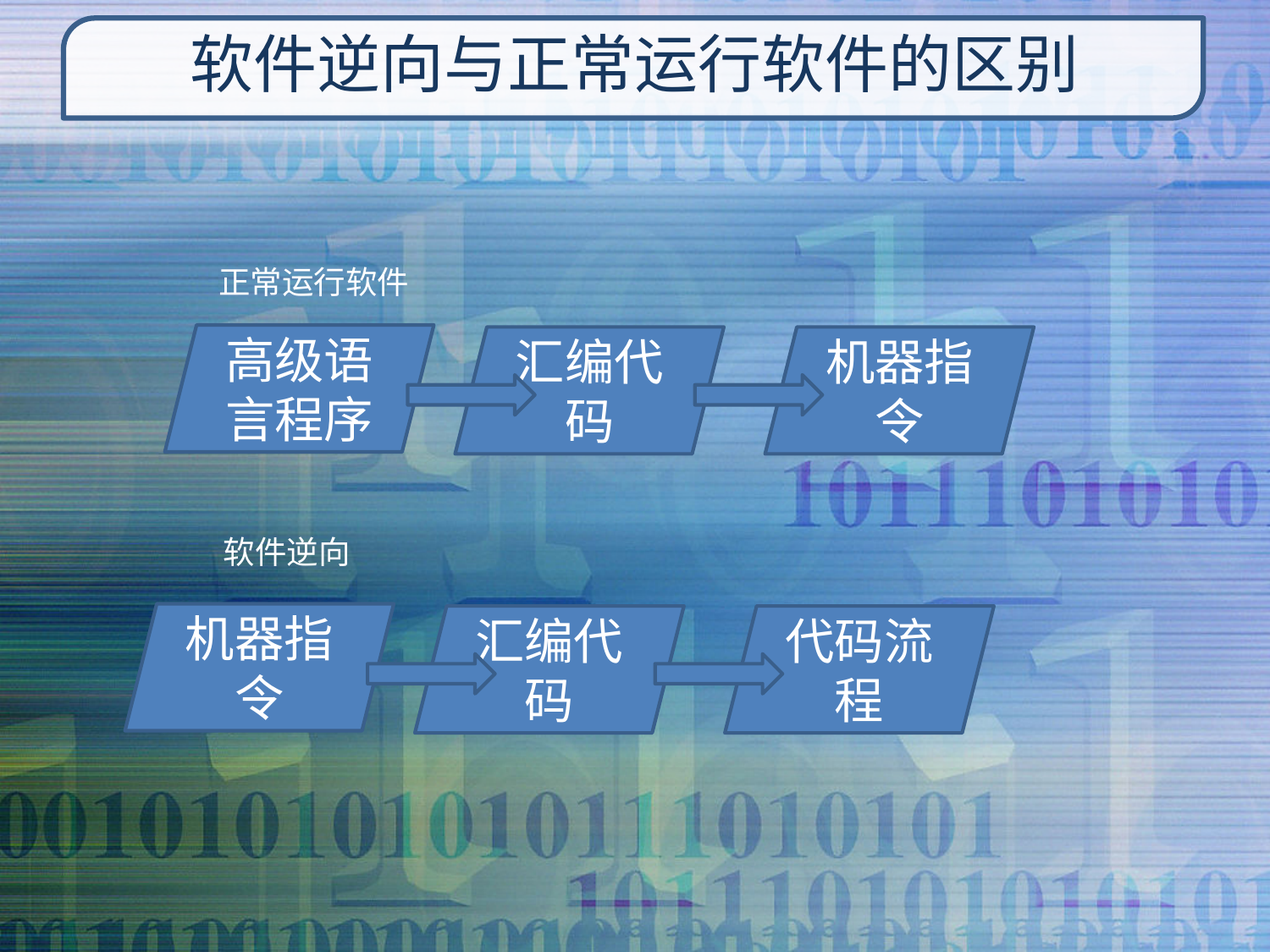

# 软件逆向与正常运行软件的区别

正常运行软件
高级语言程序
汇编代码
机器指令

软件逆向
机器指令
汇编代码
代码流程